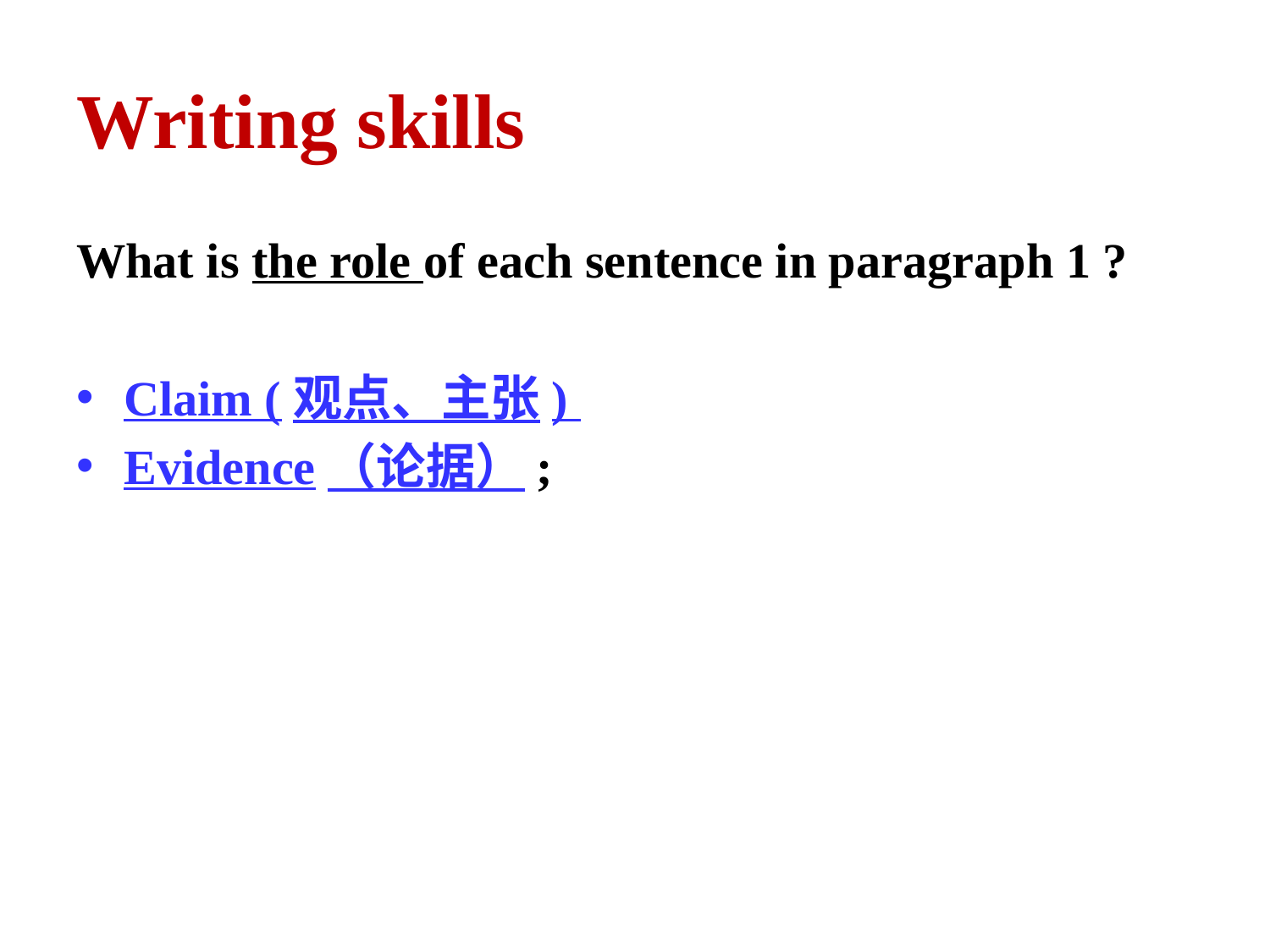

# Writing skills
What is the role of each sentence in paragraph 1 ?

Claim (观点、主张)
Evidence（论据）;